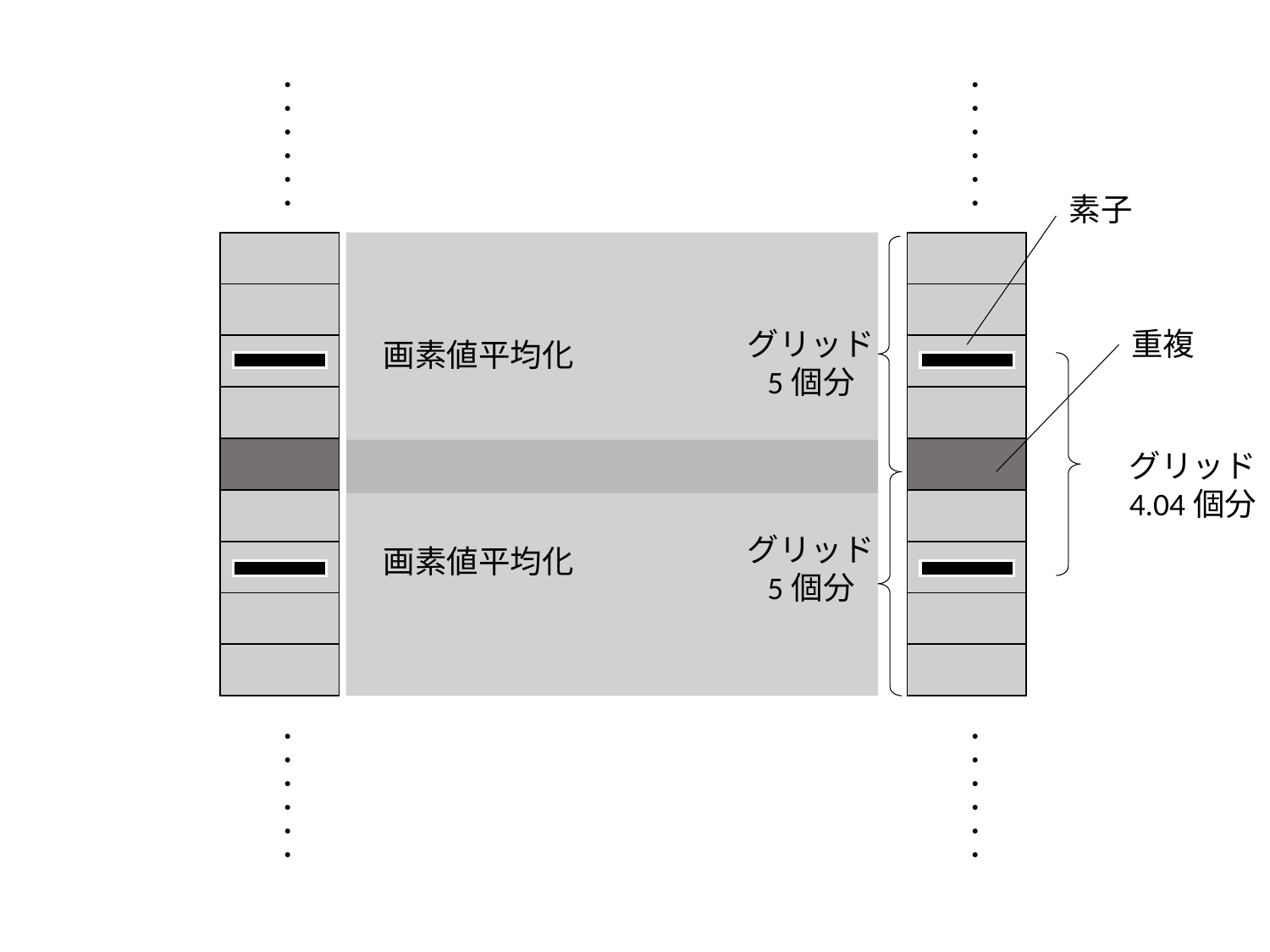

・・・・・・
・・・・・・
素子
|  |
| --- |
|  |
|  |
|  |
|  |
|  |
|  |
|  |
|  |
|  |
| --- |
|  |
|  |
|  |
|  |
|  |
|  |
|  |
|  |

グリッド
5個分
重複
画素値平均化

グリッド
4.04個分

グリッド
5個分
画素値平均化

・・・・・・
・・・・・・